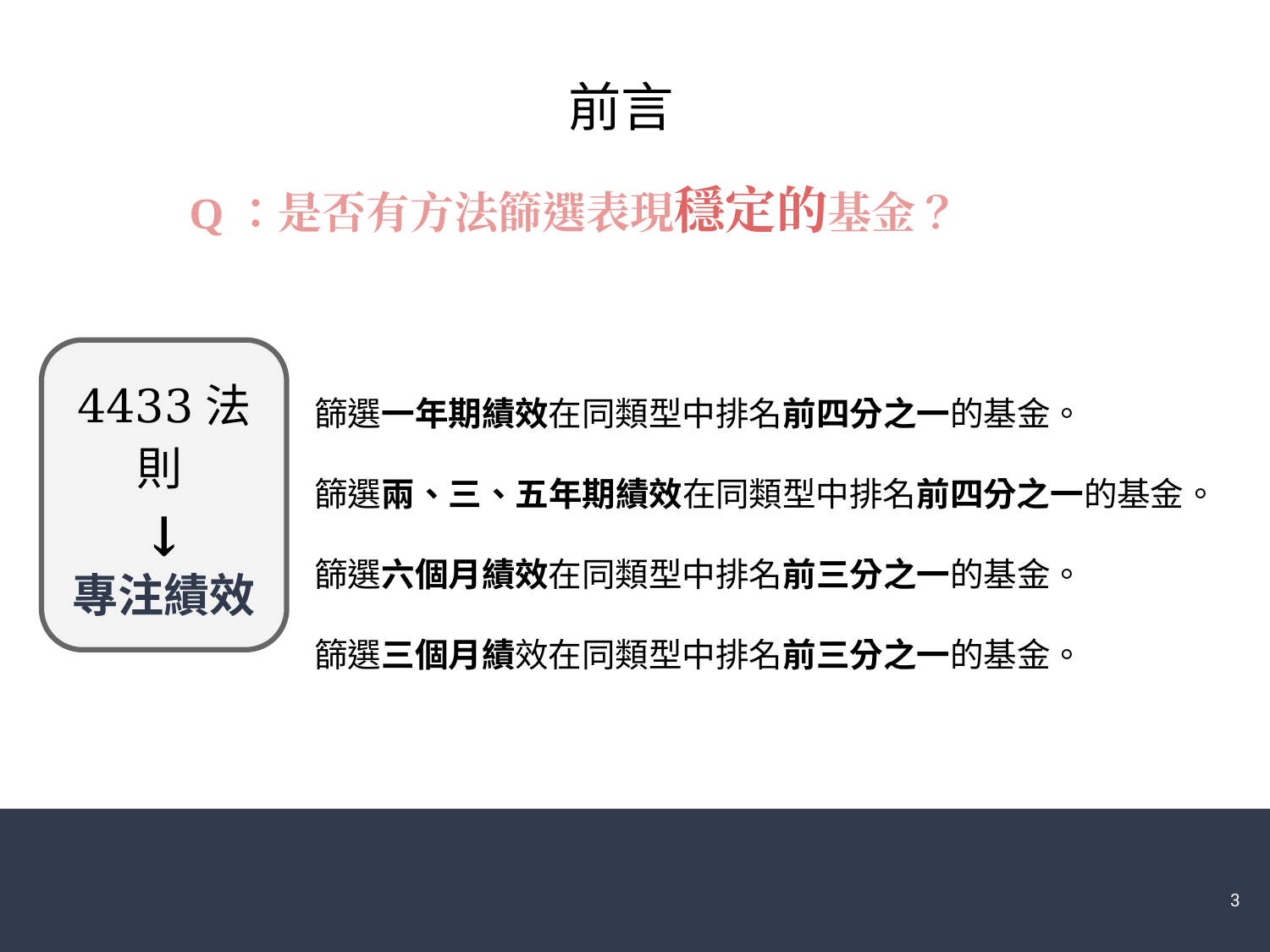

前言
Q：是否有方法篩選表現穩定的基金？
篩選一年期績效在同類型中排名前四分之一的基金。
篩選兩、三、五年期績效在同類型中排名前四分之一的基金。
篩選六個月績效在同類型中排名前三分之一的基金。
篩選三個月績效在同類型中排名前三分之一的基金。
4433法則
↓
專注績效
3